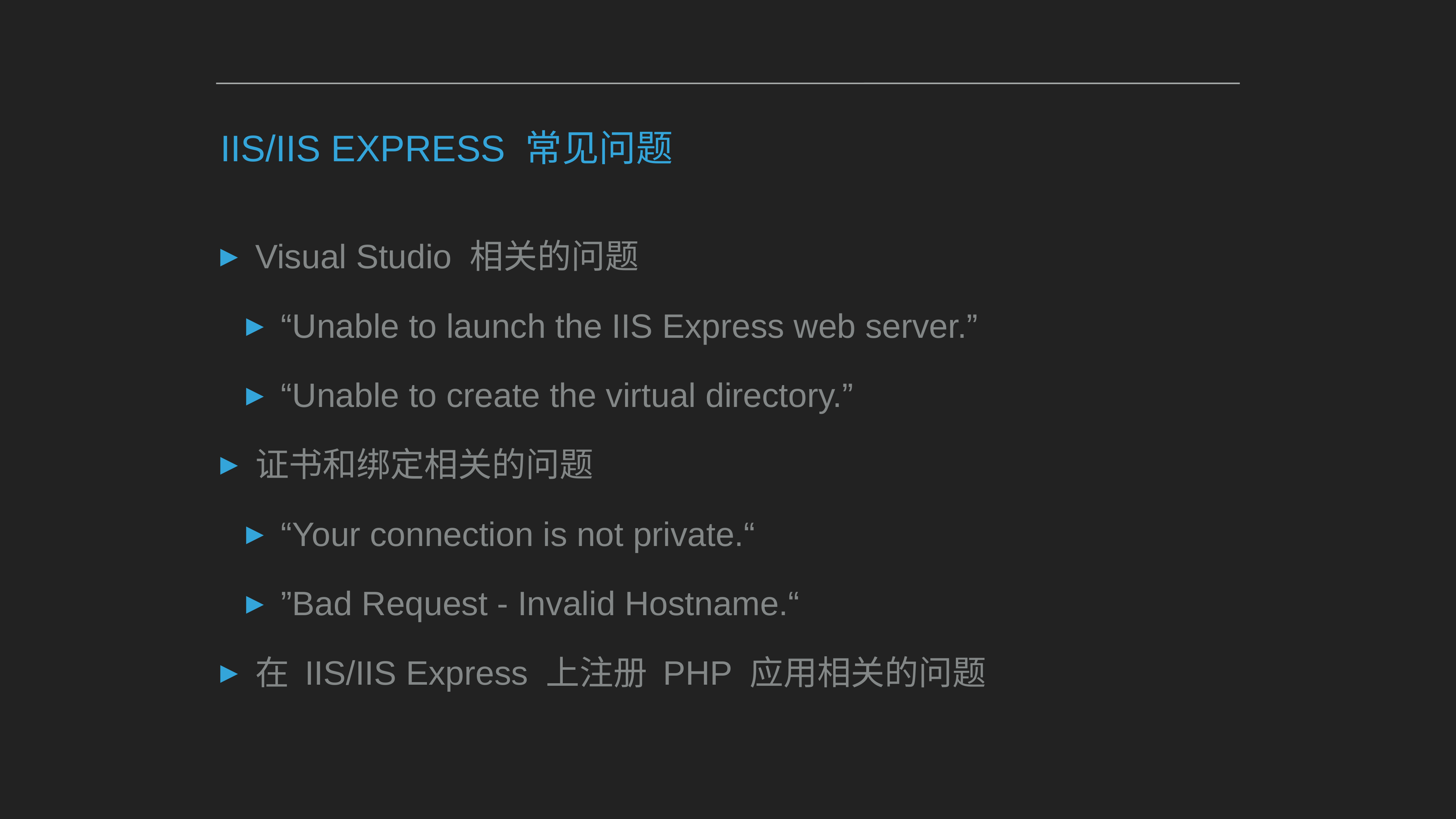

# IIS/IIS Express 常见问题
Visual Studio 相关的问题
“Unable to launch the IIS Express web server.”
“Unable to create the virtual directory.”
证书和绑定相关的问题
“Your connection is not private.“
”Bad Request - Invalid Hostname.“
在 IIS/IIS Express 上注册 PHP 应用相关的问题